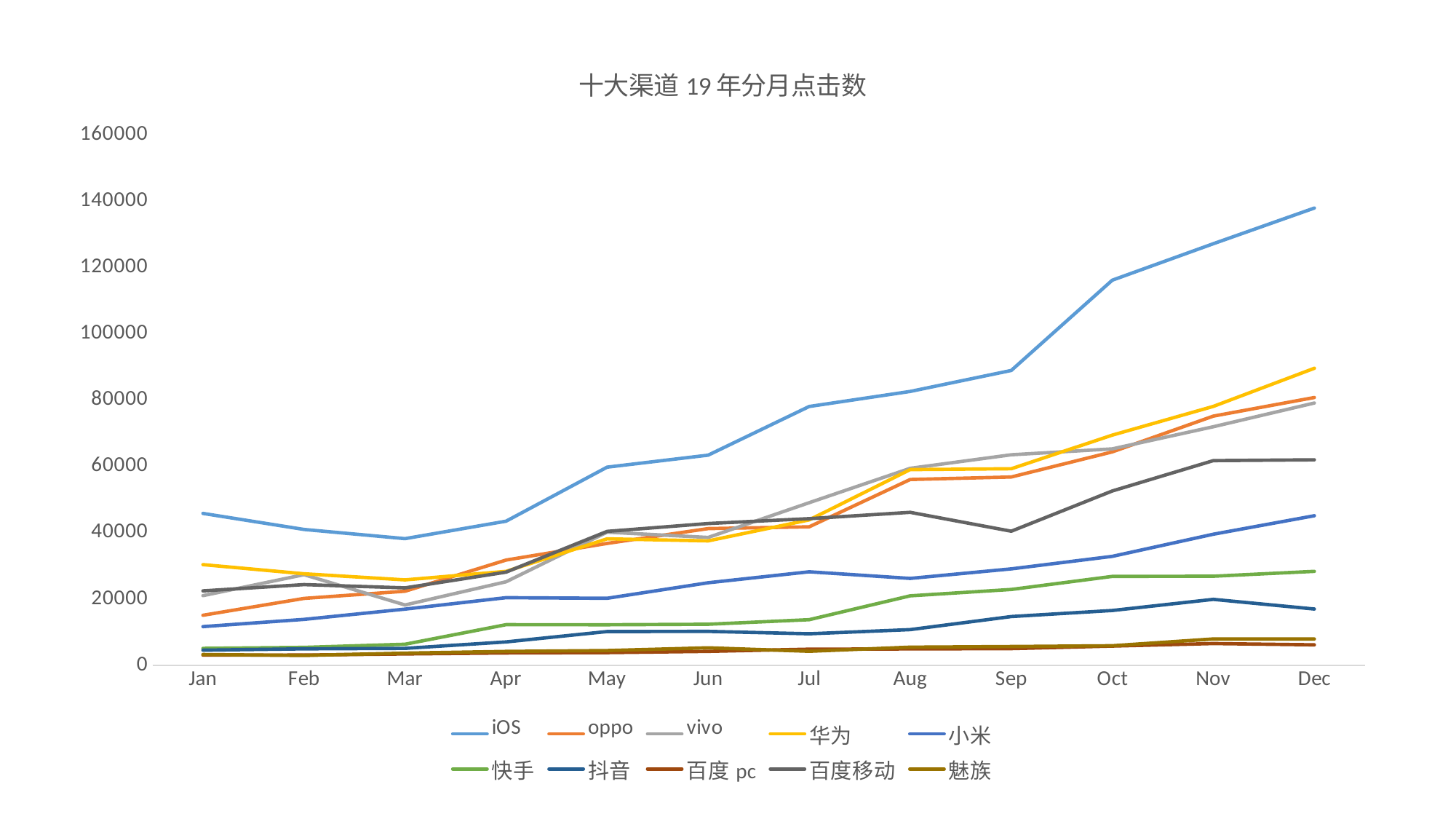

### Chart: 十大渠道19年分月点击数

| Category | iOS | oppo | vivo | 华为 | 小米 | 快手 | 抖音 | 百度pc | 百度移动 | 魅族 |
|---|---|---|---|---|---|---|---|---|---|---|
| Jan | 45838.0 | 15120.0 | 21032.0 | 30401.0 | 11688.0 | 5132.0 | 4591.0 | 3098.0 | 22469.0 | 3275.0 |
| Feb | 40999.0 | 20205.0 | 27366.0 | 27628.0 | 13869.0 | 5422.0 | 4986.0 | 3108.0 | 24368.0 | 2994.0 |
| Mar | 38225.0 | 22363.0 | 18220.0 | 25794.0 | 16975.0 | 6379.0 | 5130.0 | 3445.0 | 23375.0 | 3692.0 |
| Apr | 43493.0 | 31772.0 | 25215.0 | 28361.0 | 20422.0 | 12270.0 | 7073.0 | 3745.0 | 28127.0 | 4204.0 |
| May | 59801.0 | 36787.0 | 40194.0 | 38179.0 | 20244.0 | 12254.0 | 10198.0 | 3840.0 | 40424.0 | 4470.0 |
| Jun | 63422.0 | 41263.0 | 38591.0 | 37555.0 | 24922.0 | 12412.0 | 10252.0 | 4218.0 | 42794.0 | 5293.0 |
| Jul | 78118.0 | 41800.0 | 49078.0 | 43888.0 | 28227.0 | 13780.0 | 9530.0 | 4886.0 | 44255.0 | 4242.0 |
| Aug | 82654.0 | 56073.0 | 59449.0 | 59063.0 | 26238.0 | 20982.0 | 10785.0 | 4967.0 | 46172.0 | 5496.0 |
| Sep | 88981.0 | 56824.0 | 63531.0 | 59323.0 | 29116.0 | 22904.0 | 14722.0 | 5053.0 | 40473.0 | 5692.0 |
| Oct | 116225.0 | 64405.0 | 65316.0 | 69460.0 | 32882.0 | 26838.0 | 16555.0 | 5819.0 | 52619.0 | 5918.0 |
| Nov | 127216.0 | 75195.0 | 71985.0 | 78134.0 | 39567.0 | 26900.0 | 19918.0 | 6581.0 | 61775.0 | 7968.0 |
| Dec | 137988.0 | 80819.0 | 79162.0 | 89642.0 | 45143.0 | 28354.0 | 17000.0 | 6190.0 | 62012.0 | 7959.0 |